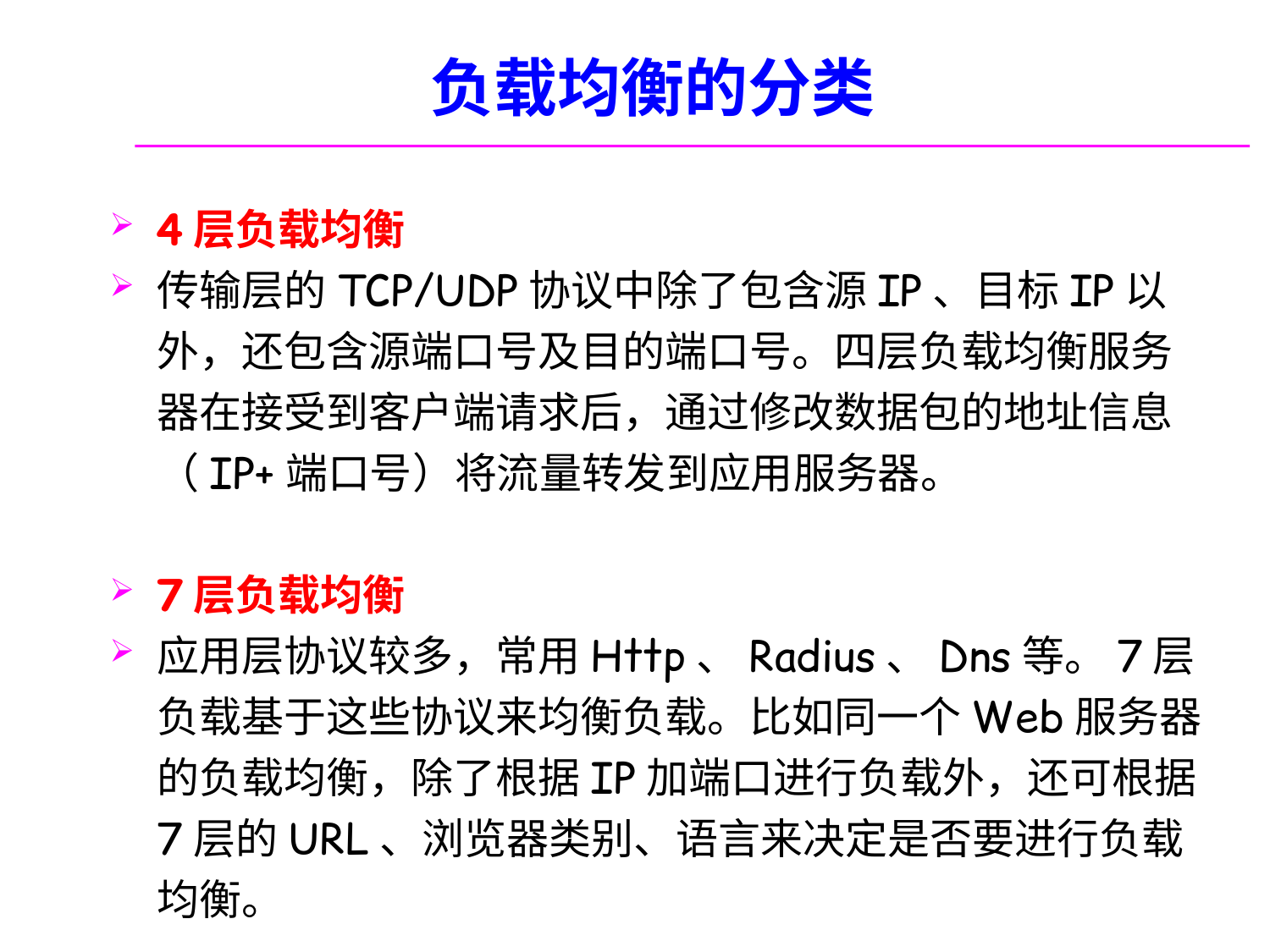

# 负载均衡的分类
4层负载均衡
传输层的TCP/UDP协议中除了包含源IP、目标IP以外，还包含源端口号及目的端口号。四层负载均衡服务器在接受到客户端请求后，通过修改数据包的地址信息（IP+端口号）将流量转发到应用服务器。

7层负载均衡
应用层协议较多，常用Http、Radius、Dns等。7层负载基于这些协议来均衡负载。比如同一个Web服务器的负载均衡，除了根据IP加端口进行负载外，还可根据7层的URL、浏览器类别、语言来决定是否要进行负载均衡。

81